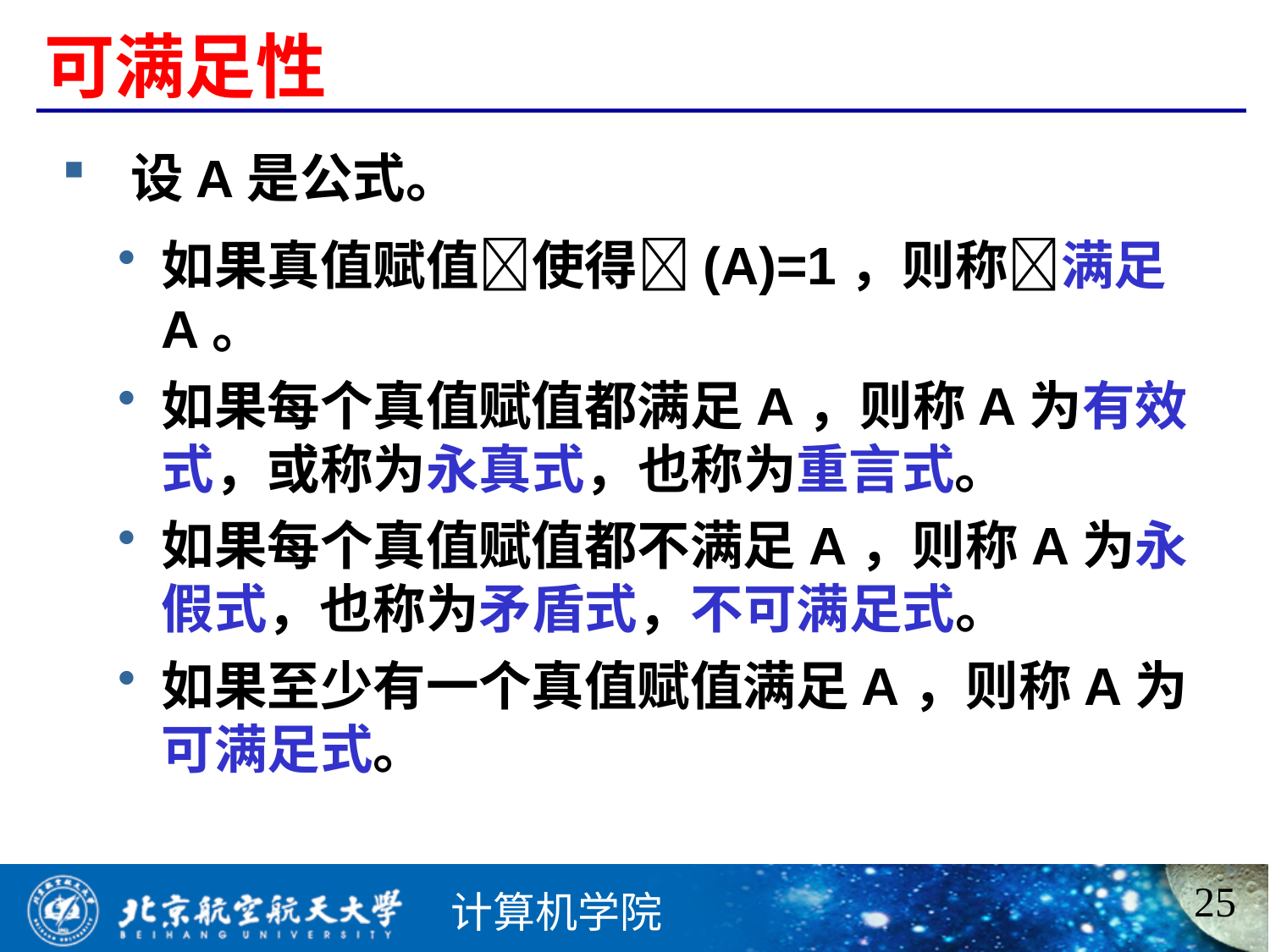

# 可满足性
 设A是公式。
如果真值赋值ν使得ν(A)=1，则称ν满足A。
如果每个真值赋值都满足A，则称A为有效式，或称为永真式，也称为重言式。
如果每个真值赋值都不满足A，则称A为永假式，也称为矛盾式，不可满足式。
如果至少有一个真值赋值满足A，则称A为可满足式。